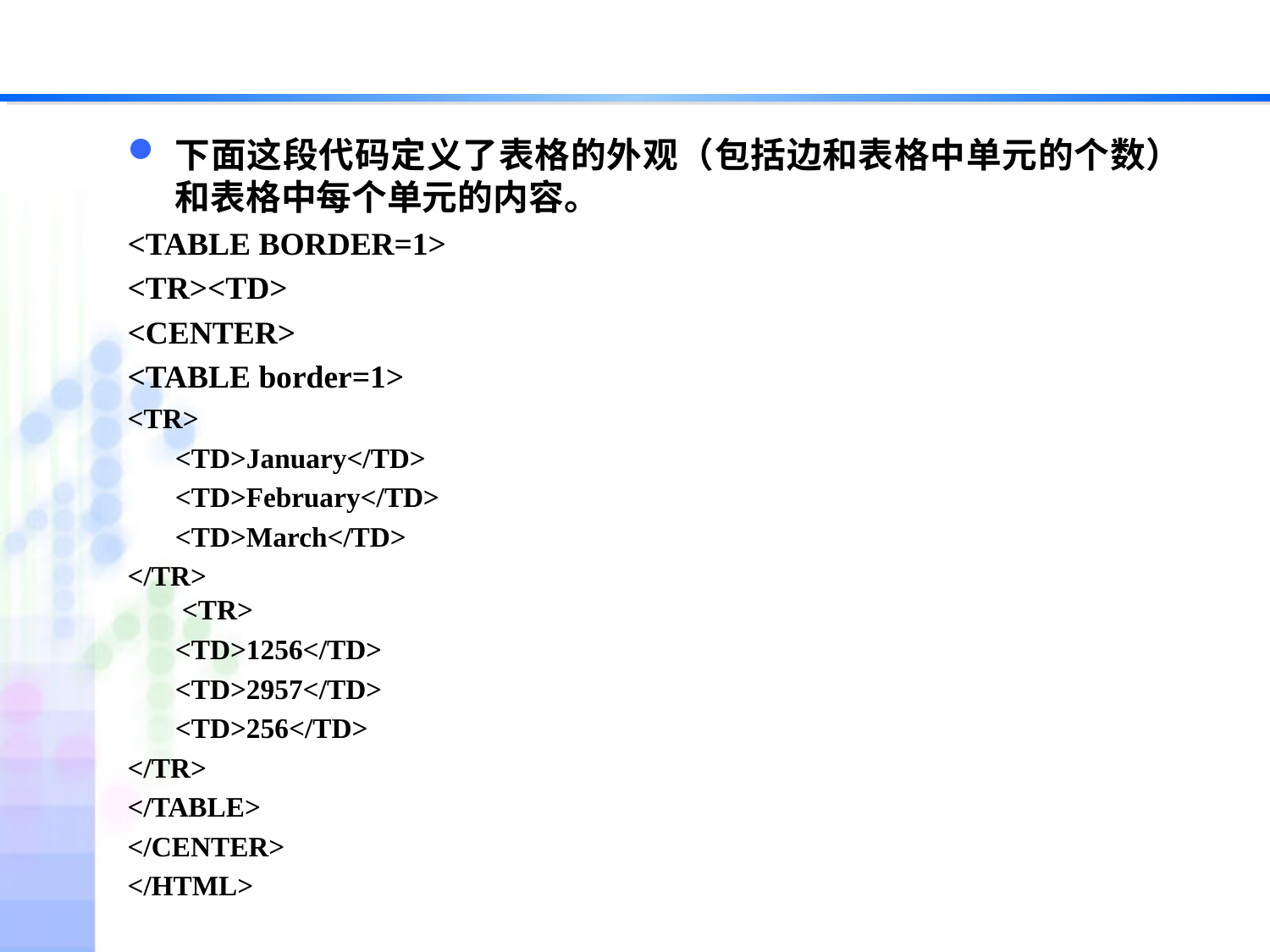

#
下面这段代码定义了表格的外观（包括边和表格中单元的个数）和表格中每个单元的内容。
<TABLE BORDER=1>
<TR><TD>
<CENTER>
<TABLE border=1>
<TR>
	<TD>January</TD>
	<TD>February</TD>
	<TD>March</TD>
</TR>
 <TR>
	<TD>1256</TD>
	<TD>2957</TD>
	<TD>256</TD>
</TR>
</TABLE>
</CENTER>
</HTML>